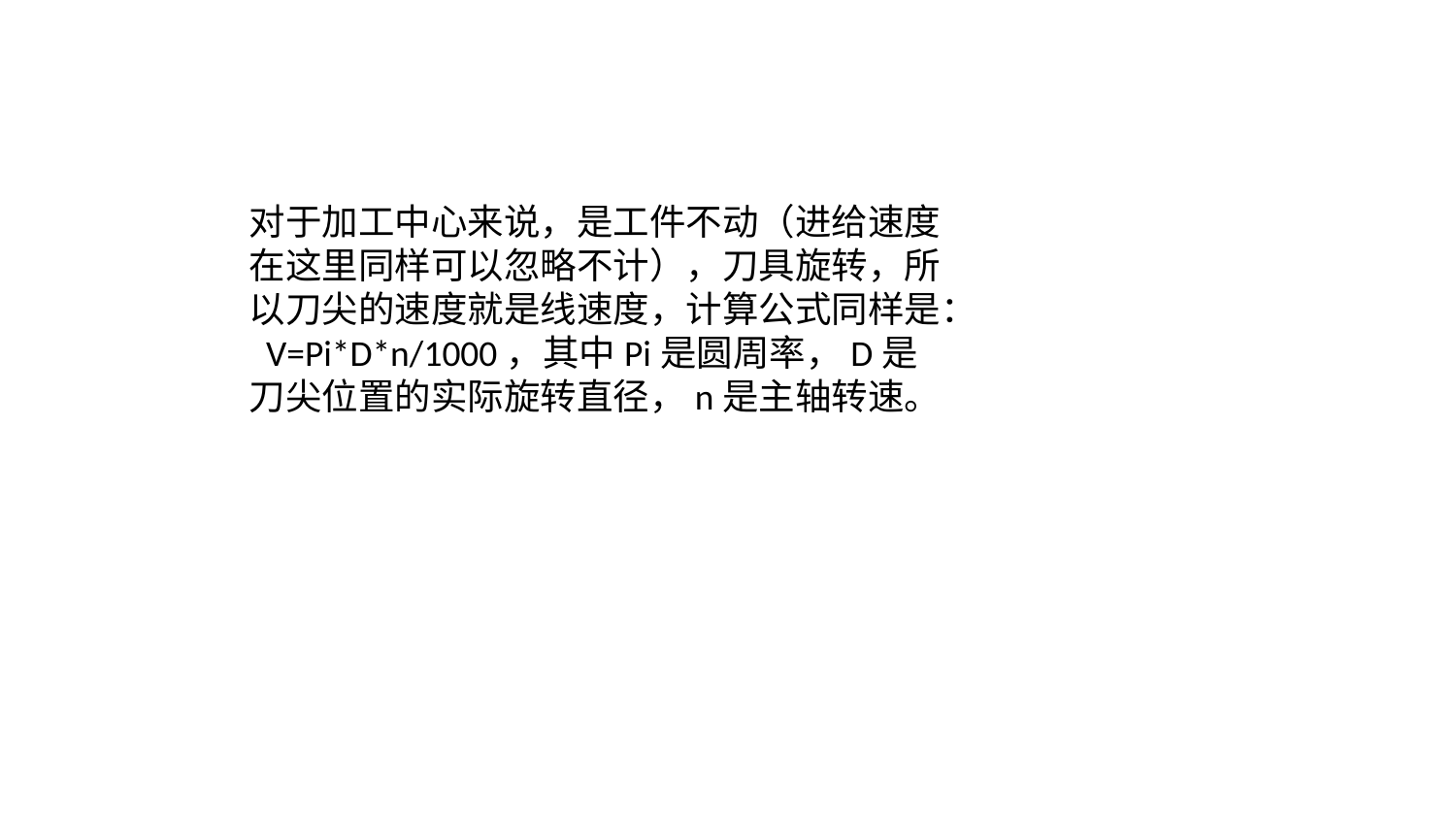

对于加工中心来说，是工件不动（进给速度在这里同样可以忽略不计），刀具旋转，所以刀尖的速度就是线速度，计算公式同样是： V=Pi*D*n/1000，其中Pi是圆周率，D是刀尖位置的实际旋转直径，n是主轴转速。